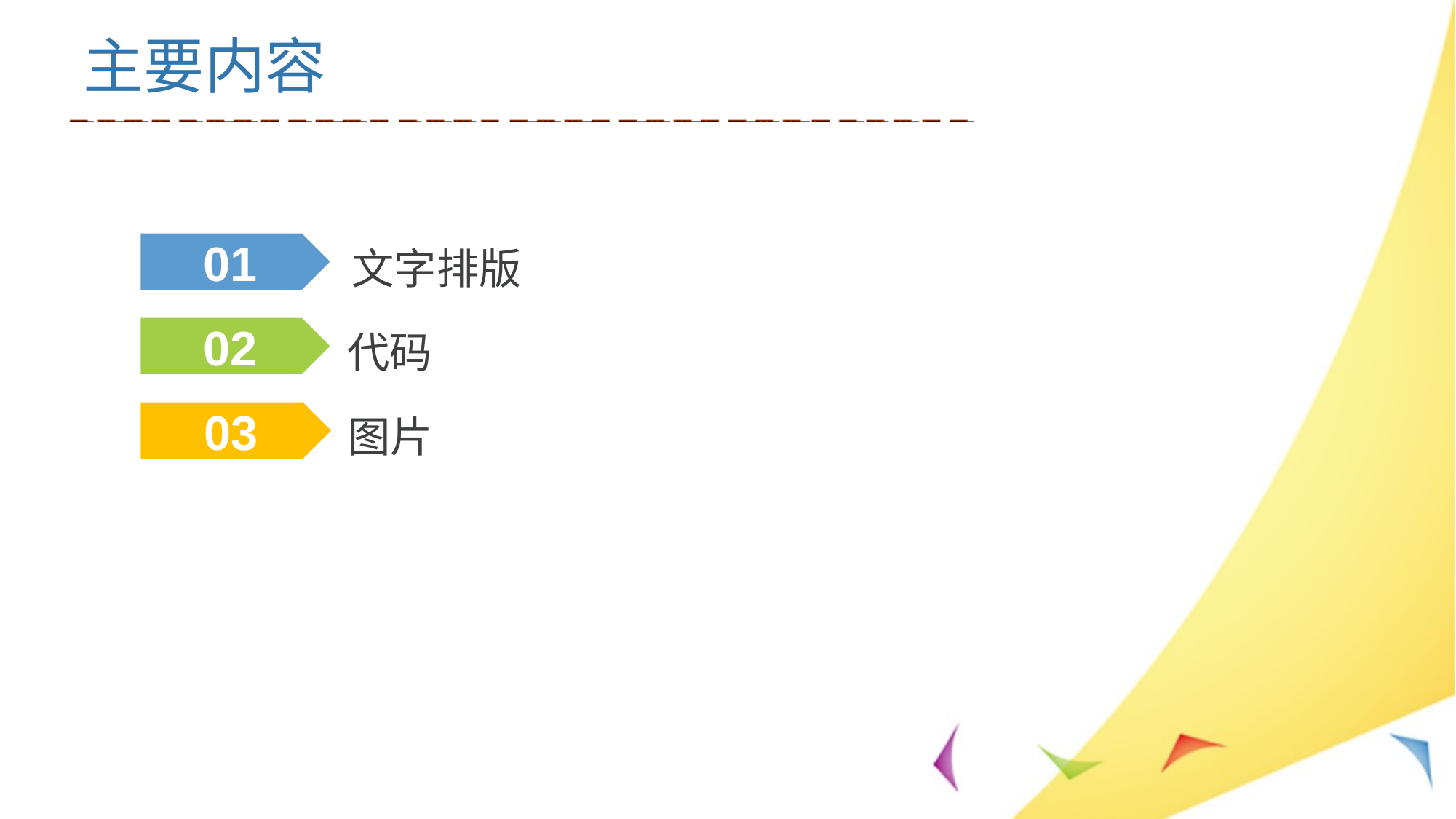

主要内容
01
文字排版
代码
02
图片
03